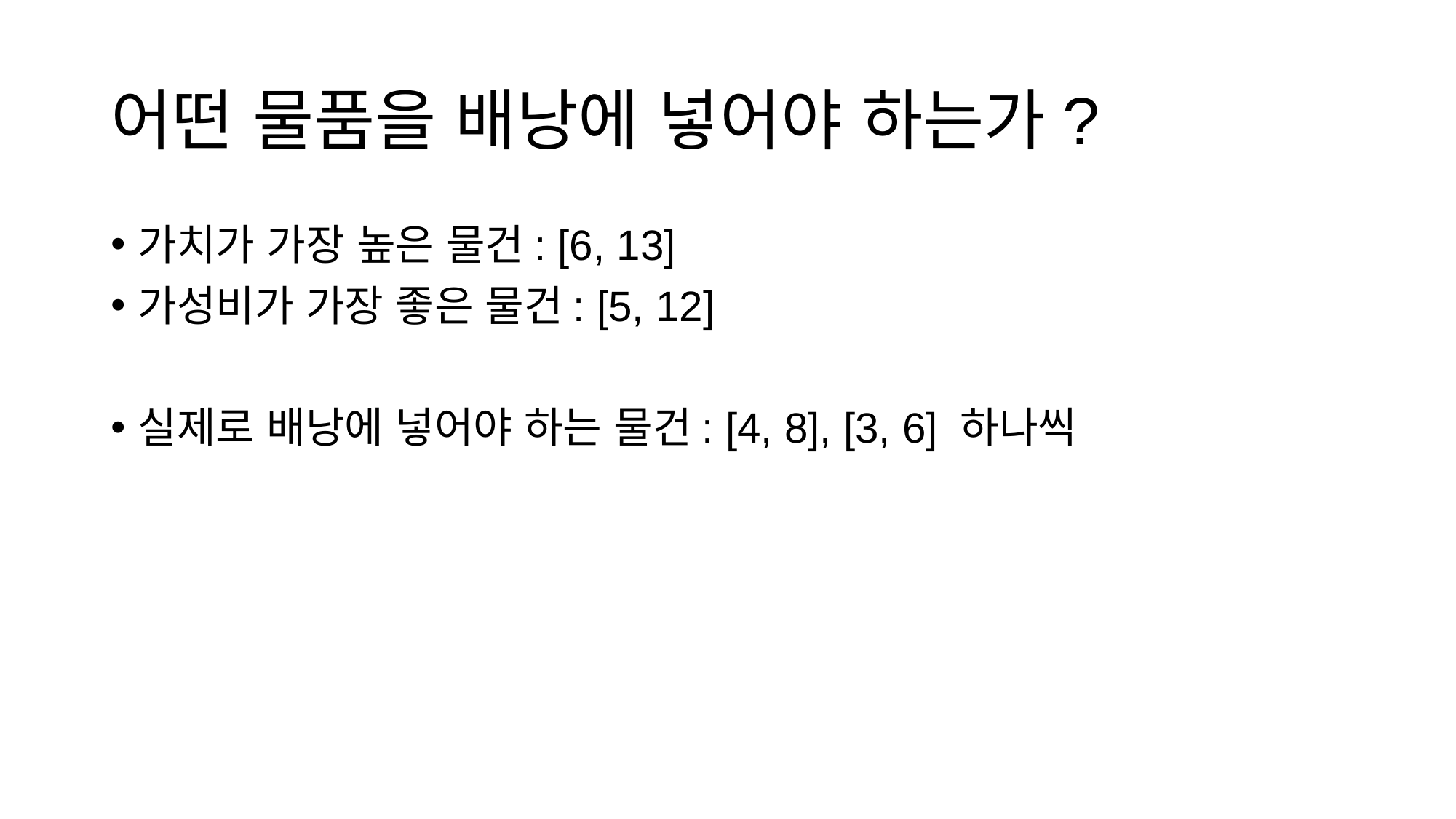

# 어떤 물품을 배낭에 넣어야 하는가?
가치가 가장 높은 물건: [6, 13]
가성비가 가장 좋은 물건: [5, 12]

실제로 배낭에 넣어야 하는 물건: [4, 8], [3, 6] 하나씩